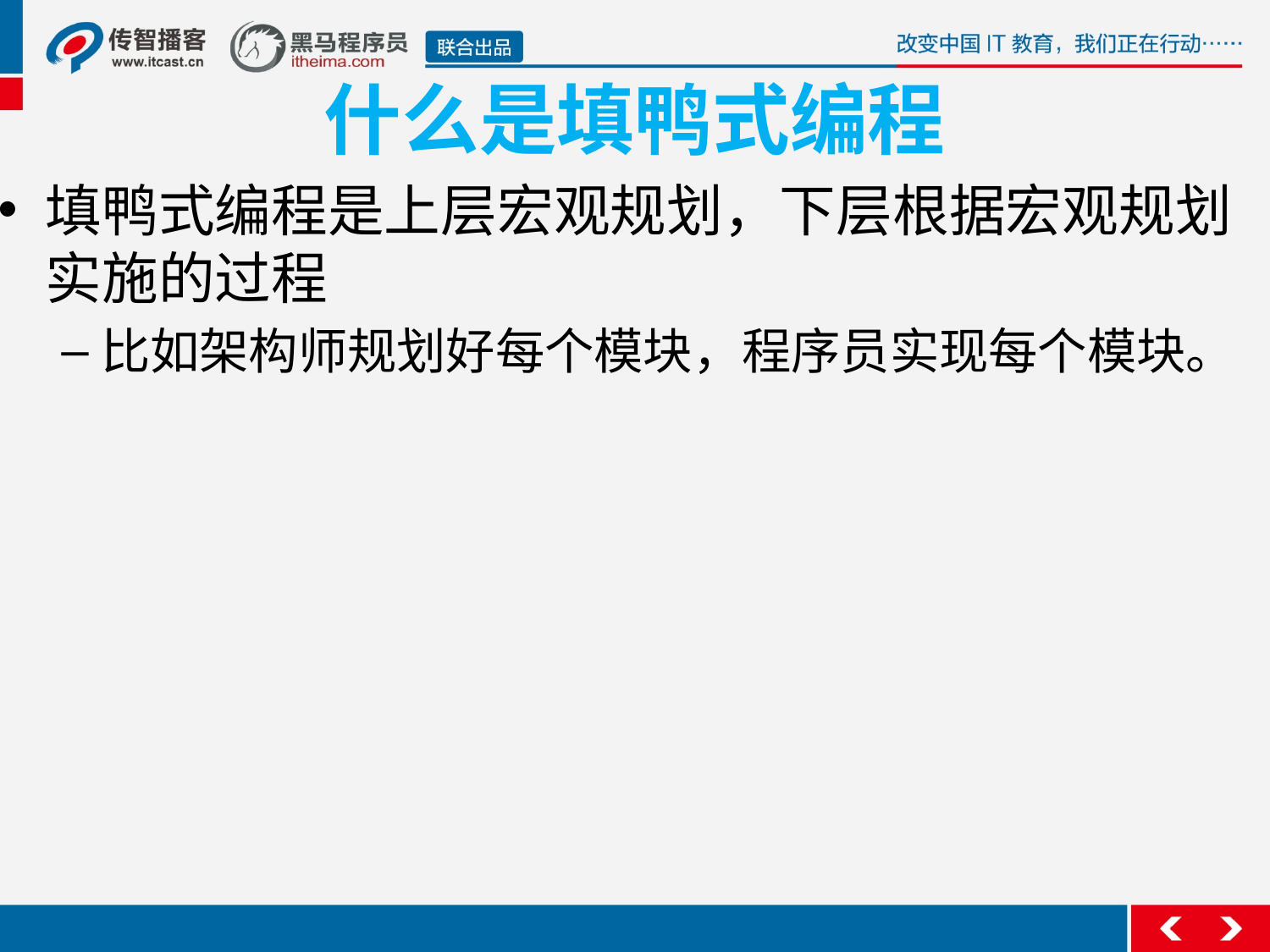

# 什么是填鸭式编程
填鸭式编程是上层宏观规划，下层根据宏观规划实施的过程
比如架构师规划好每个模块，程序员实现每个模块。